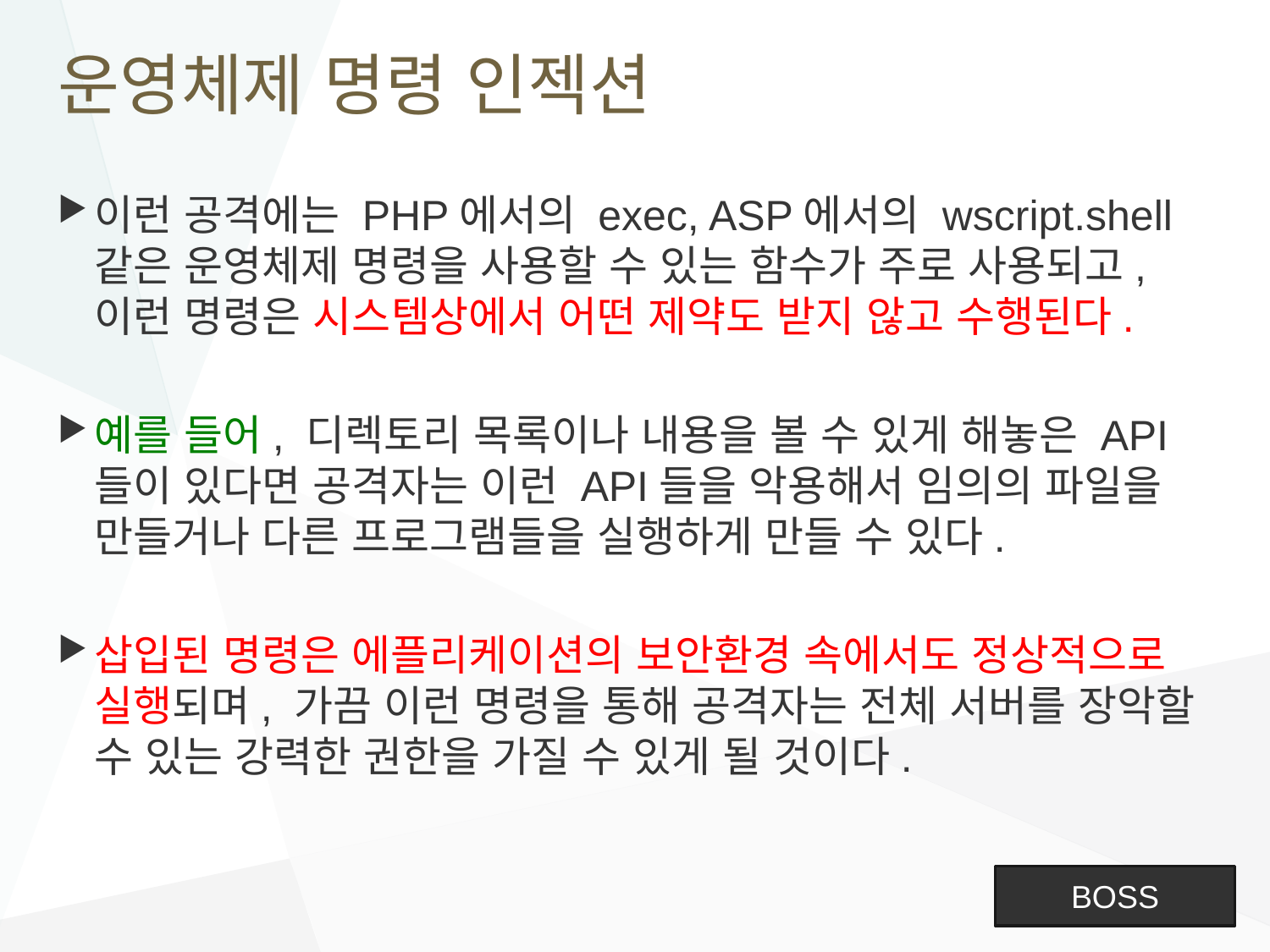

# 운영체제 명령 인젝션
이런 공격에는 PHP에서의 exec, ASP에서의 wscript.shell 같은 운영체제 명령을 사용할 수 있는 함수가 주로 사용되고, 이런 명령은 시스템상에서 어떤 제약도 받지 않고 수행된다.

예를 들어, 디렉토리 목록이나 내용을 볼 수 있게 해놓은 API들이 있다면 공격자는 이런 API들을 악용해서 임의의 파일을 만들거나 다른 프로그램들을 실행하게 만들 수 있다.

삽입된 명령은 에플리케이션의 보안환경 속에서도 정상적으로 실행되며, 가끔 이런 명령을 통해 공격자는 전체 서버를 장악할 수 있는 강력한 권한을 가질 수 있게 될 것이다.
BOSS